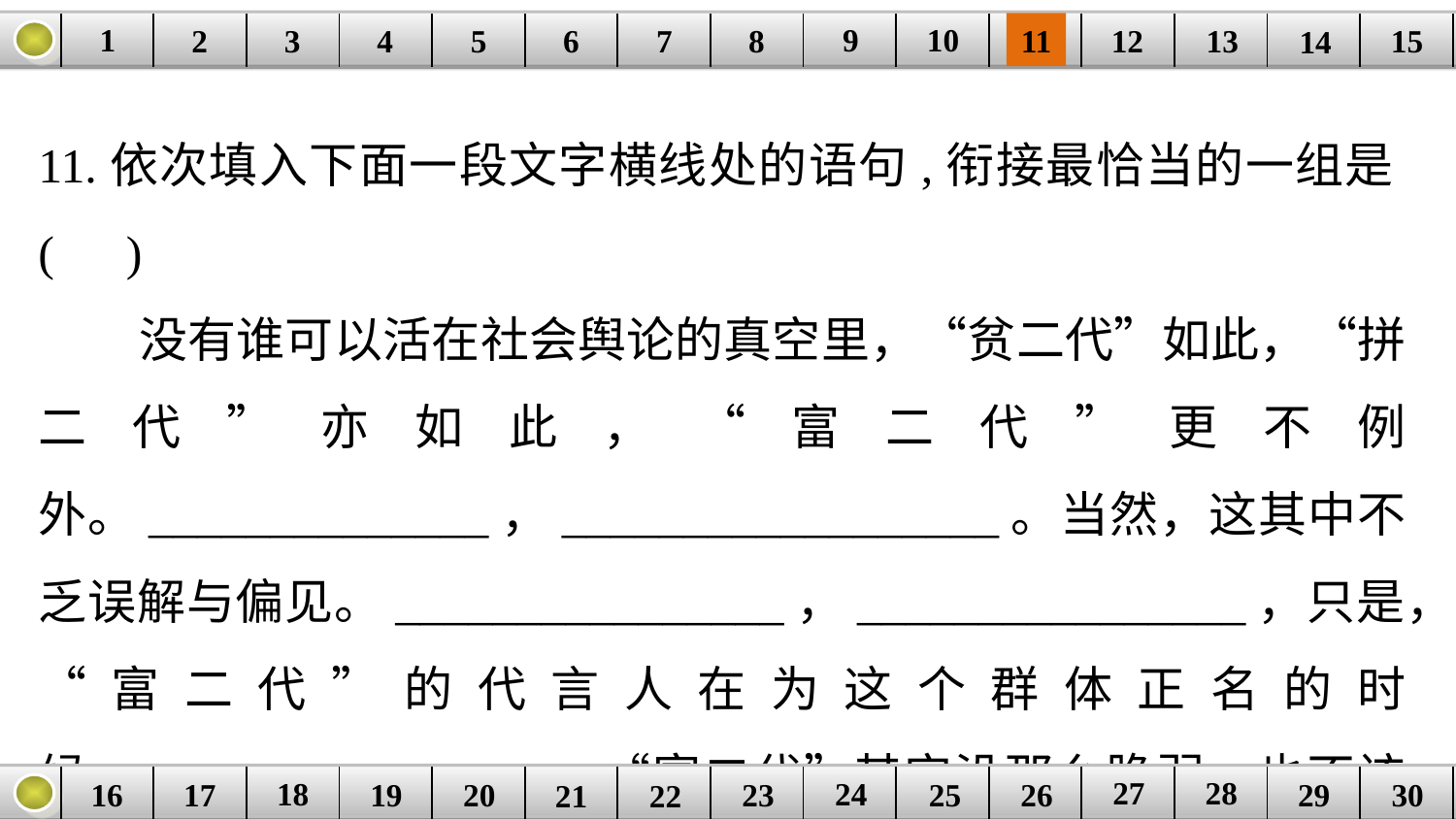

9
10
1
3
4
5
6
8
11
2
12
15
|  |  |  |  |  |  |  |  |  |  |  |  |  |  |  |
| --- | --- | --- | --- | --- | --- | --- | --- | --- | --- | --- | --- | --- | --- | --- |
7
13
14

11.依次填入下面一段文字横线处的语句,衔接最恰当的一组是(　)
        没有谁可以活在社会舆论的真空里，“贫二代”如此，“拼二代”亦如此，“富二代”更不例外。______________，__________________。当然，这其中不乏误解与偏见。________________，________________，只是，“富二代”的代言人在为这个群体正名的时候，________________。“富二代”其实没那么脆弱，也不该如此敏感。

27
28
18
24
16
25
26
30
|  |  |  |  |  |  |  |  |  |  |  |  |  |  |  |
| --- | --- | --- | --- | --- | --- | --- | --- | --- | --- | --- | --- | --- | --- | --- |
23
17
19
20
29
21
22